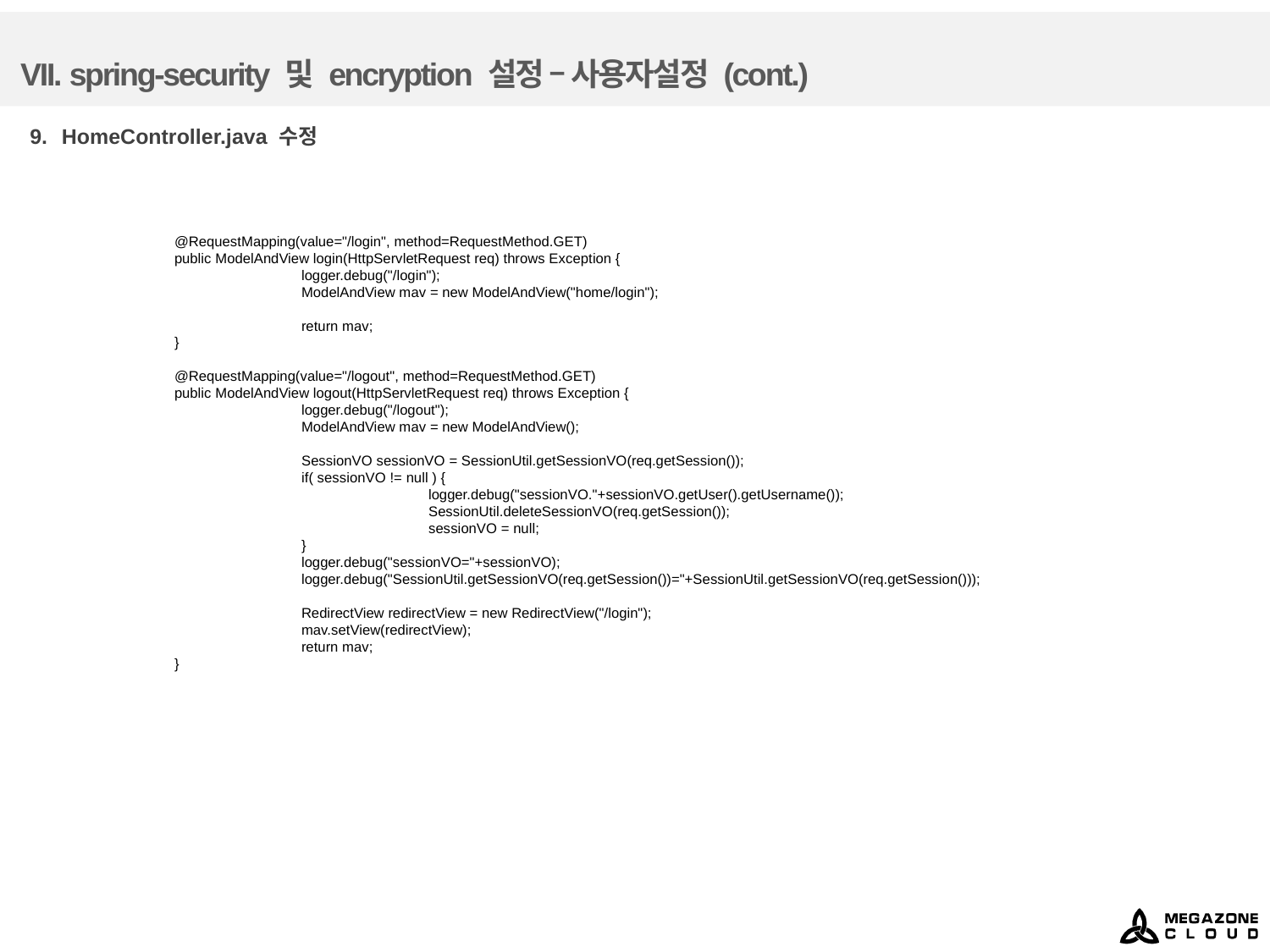

# VII. spring-security 및 encryption 설정 – 사용자설정 (cont.)
HomeController.java 수정

	@RequestMapping(value="/login", method=RequestMethod.GET)
	public ModelAndView login(HttpServletRequest req) throws Exception {
		logger.debug("/login");
		ModelAndView mav = new ModelAndView("home/login");

		return mav;
	}

	@RequestMapping(value="/logout", method=RequestMethod.GET)
	public ModelAndView logout(HttpServletRequest req) throws Exception {
		logger.debug("/logout");
		ModelAndView mav = new ModelAndView();

		SessionVO sessionVO = SessionUtil.getSessionVO(req.getSession());
		if( sessionVO != null ) {
			logger.debug("sessionVO."+sessionVO.getUser().getUsername());
			SessionUtil.deleteSessionVO(req.getSession());
			sessionVO = null;
		}
		logger.debug("sessionVO="+sessionVO);
		logger.debug("SessionUtil.getSessionVO(req.getSession())="+SessionUtil.getSessionVO(req.getSession()));

		RedirectView redirectView = new RedirectView("/login");
		mav.setView(redirectView);
		return mav;
	}